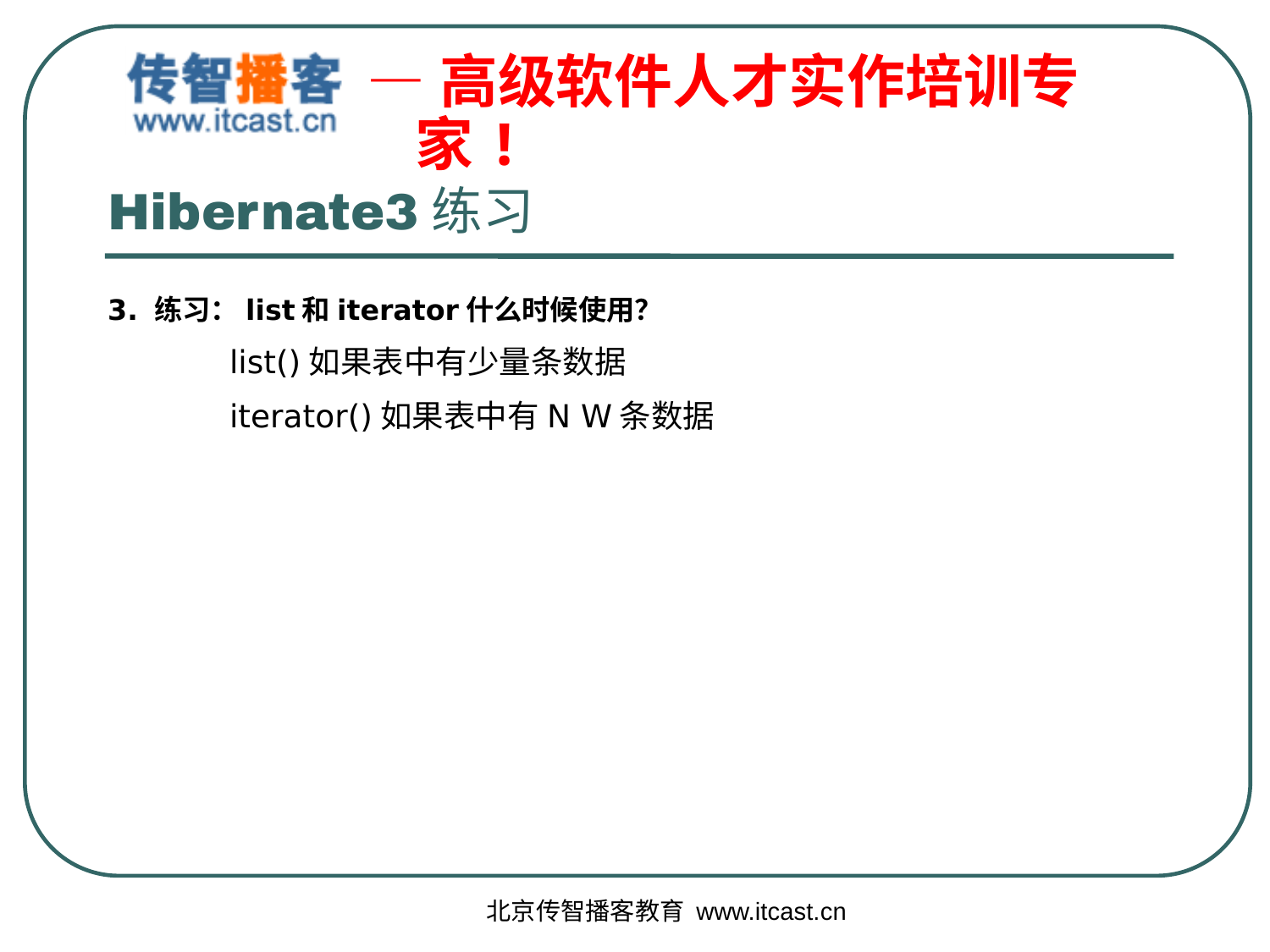

# Hibernate3练习
3. 练习：list和iterator什么时候使用？
            list()如果表中有少量条数据
            iterator()如果表中有N W条数据
北京传智播客教育 www.itcast.cn